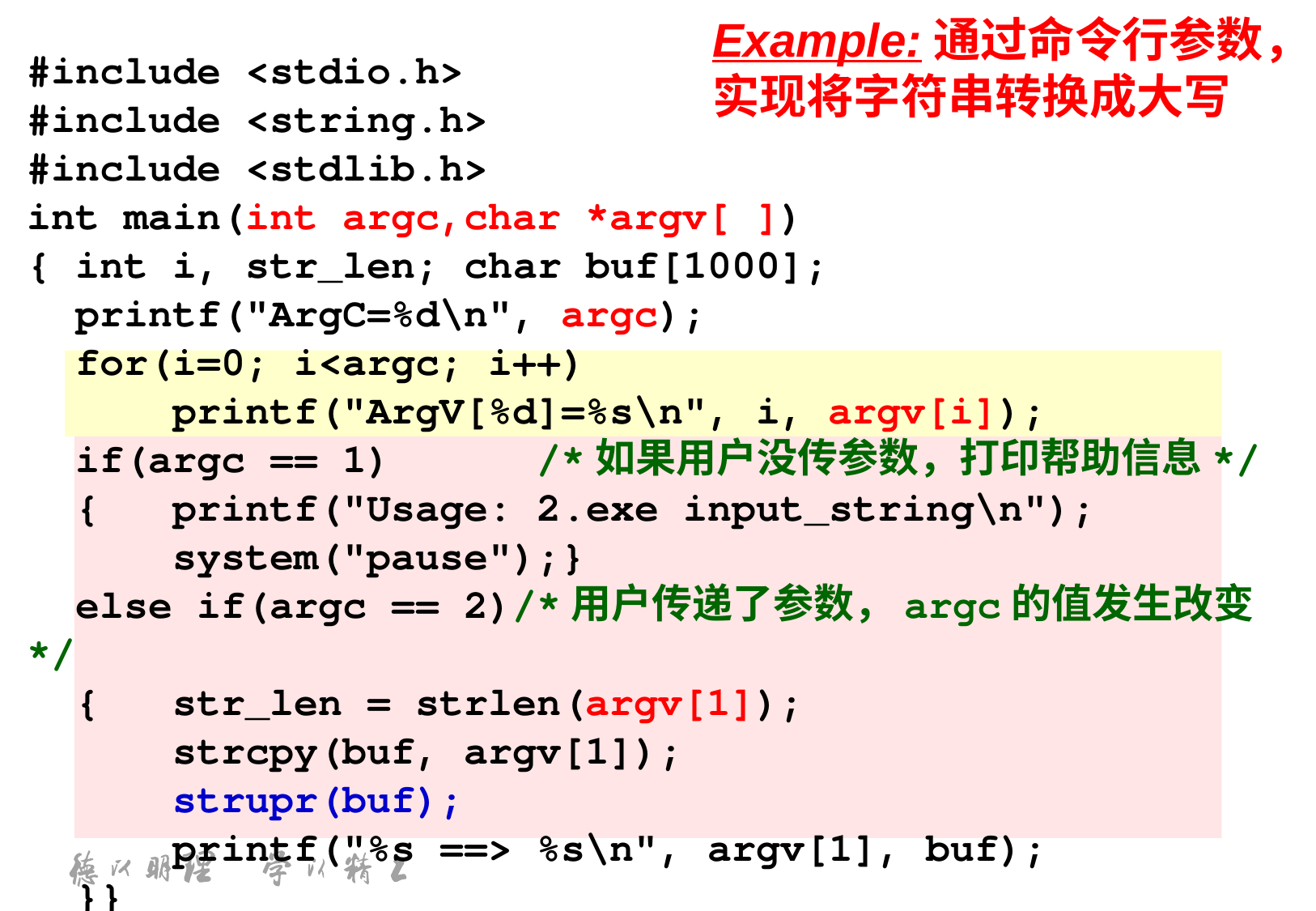

Example:通过命令行参数，实现将字符串转换成大写
#include <stdio.h>
#include <string.h>
#include <stdlib.h>
int main(int argc,char *argv[ ])
{ int i, str_len; char buf[1000];
  printf("ArgC=%d\n", argc);
  for(i=0; i<argc; i++)
      printf("ArgV[%d]=%s\n", i, argv[i]);
  if(argc == 1)      /*如果用户没传参数，打印帮助信息*/
  {   printf("Usage: 2.exe input_string\n");
      system("pause");}
  else if(argc == 2)/*用户传递了参数，argc的值发生改变*/
  {   str_len = strlen(argv[1]);
      strcpy(buf, argv[1]);
      strupr(buf);
      printf("%s ==> %s\n", argv[1], buf);
  }}

77